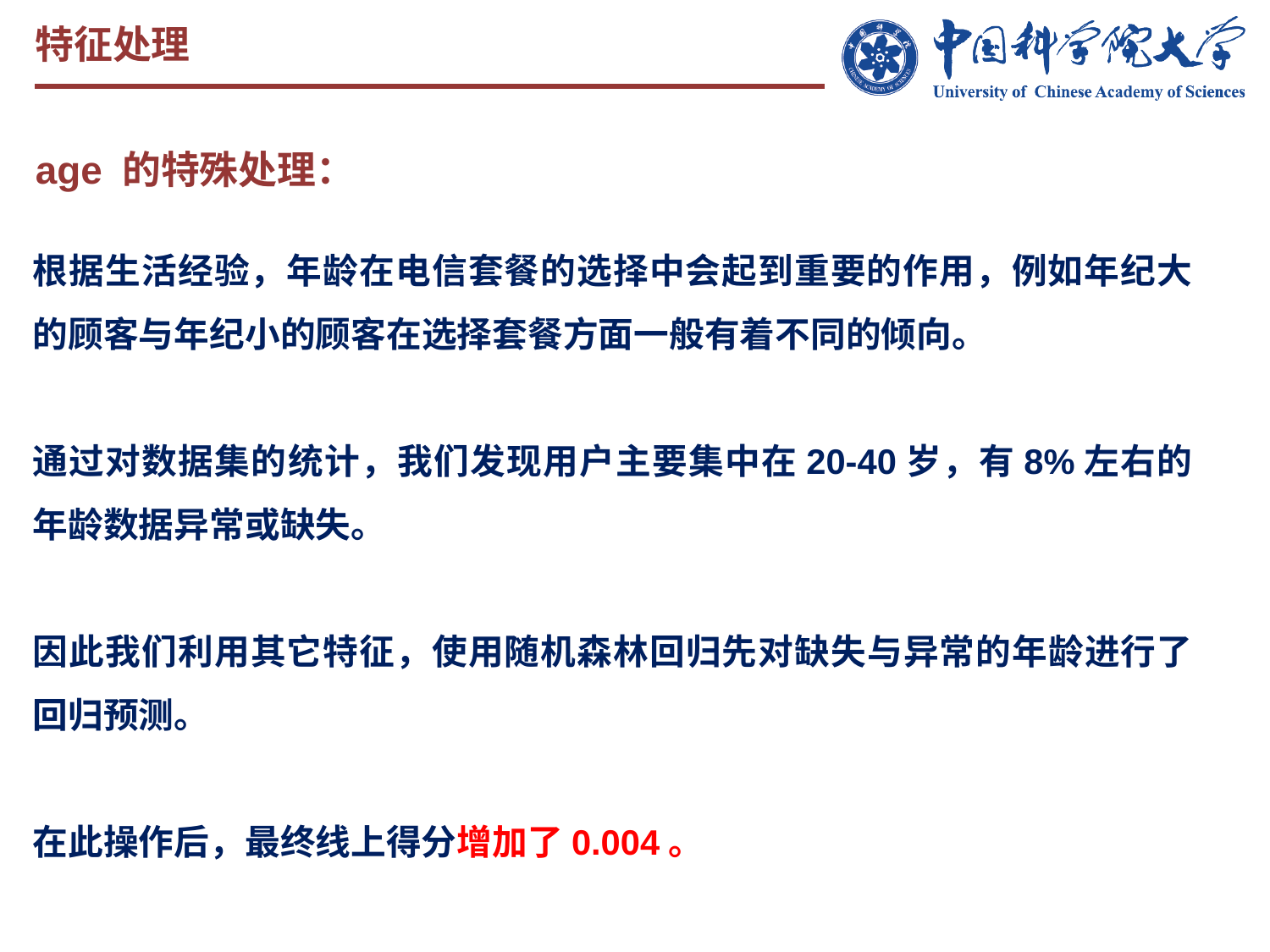

特征处理
age 的特殊处理：

根据生活经验，年龄在电信套餐的选择中会起到重要的作用，例如年纪大的顾客与年纪小的顾客在选择套餐方面一般有着不同的倾向。

通过对数据集的统计，我们发现用户主要集中在20-40岁，有8%左右的年龄数据异常或缺失。

因此我们利用其它特征，使用随机森林回归先对缺失与异常的年龄进行了回归预测。

在此操作后，最终线上得分增加了0.004。